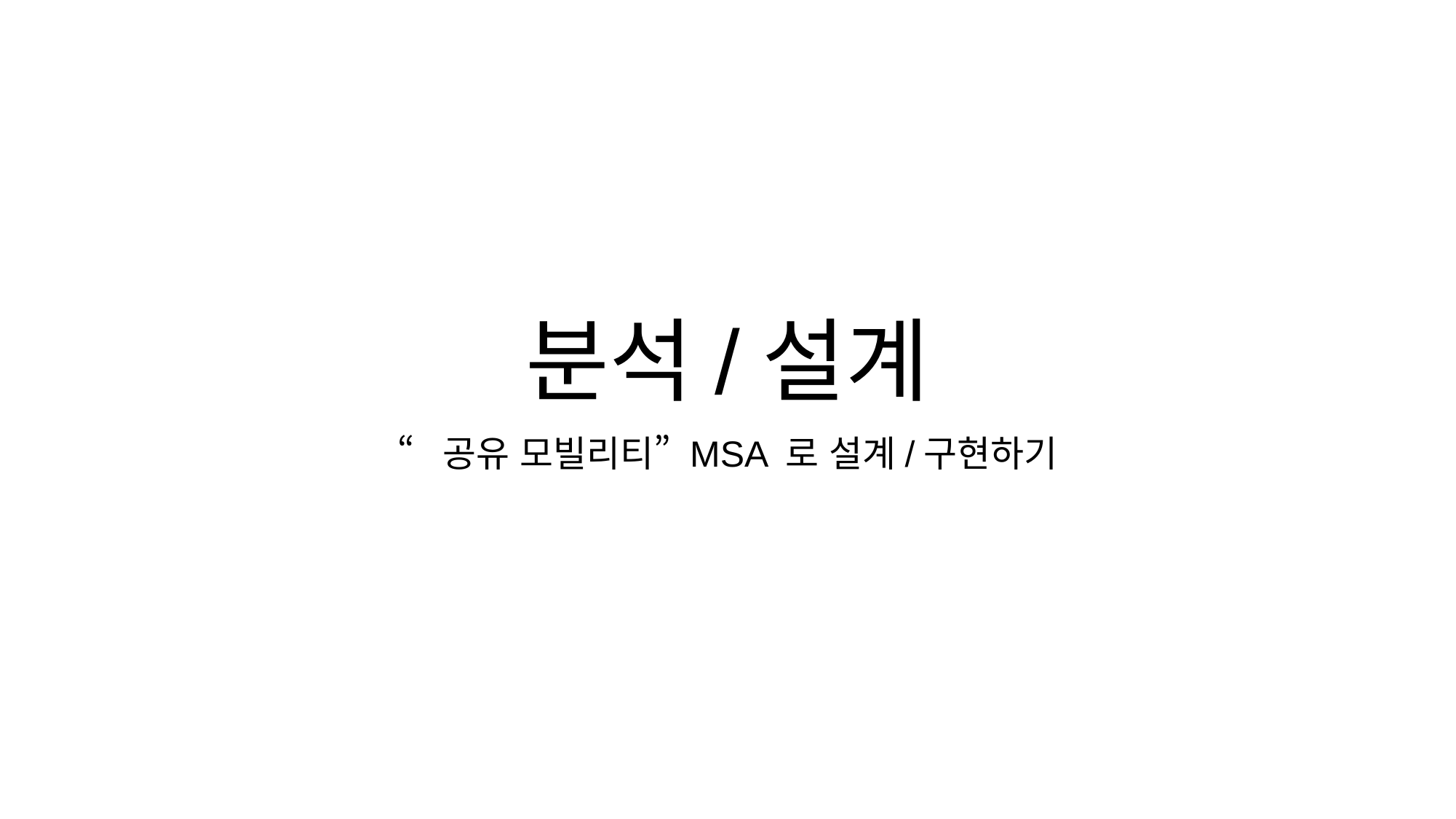

# 분석/설계
“공유 모빌리티” MSA 로 설계/구현하기